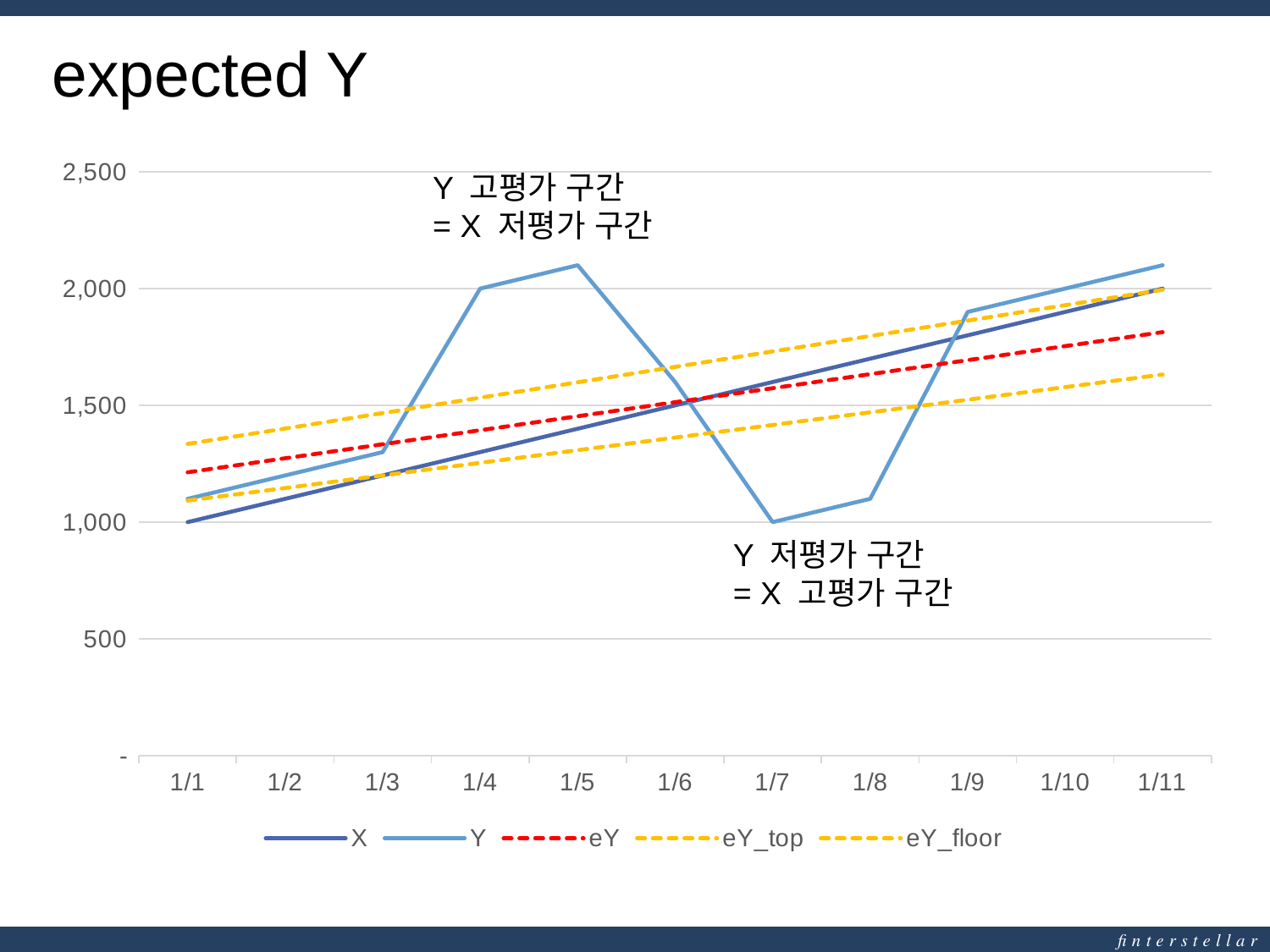

# expected Y

### Chart

| Category | X | Y | eY | eY_top | eY_floor |
|---|---|---|---|---|---|
| 43466 | 1000.0 | 1100.0 | 1213.6 | 1334.96 | 1092.24 |
| 43467 | 1100.0 | 1200.0 | 1273.6 | 1400.96 | 1146.24 |
| 43468 | 1200.0 | 1300.0 | 1333.6 | 1466.96 | 1200.24 |
| 43469 | 1300.0 | 2000.0 | 1393.6 | 1532.96 | 1254.24 |
| 43470 | 1400.0 | 2100.0 | 1453.6 | 1598.96 | 1308.24 |
| 43471 | 1500.0 | 1600.0 | 1513.6 | 1664.96 | 1362.24 |
| 43472 | 1600.0 | 1000.0 | 1573.6 | 1730.96 | 1416.24 |
| 43473 | 1700.0 | 1100.0 | 1633.6 | 1796.96 | 1470.24 |
| 43474 | 1800.0 | 1900.0 | 1693.6 | 1862.96 | 1524.24 |
| 43475 | 1900.0 | 2000.0 | 1753.6 | 1928.96 | 1578.24 |
| 43476 | 2000.0 | 2100.0 | 1813.6 | 1994.96 | 1632.24 |
Y 고평가 구간
= X 저평가 구간
Y 저평가 구간
= X 고평가 구간